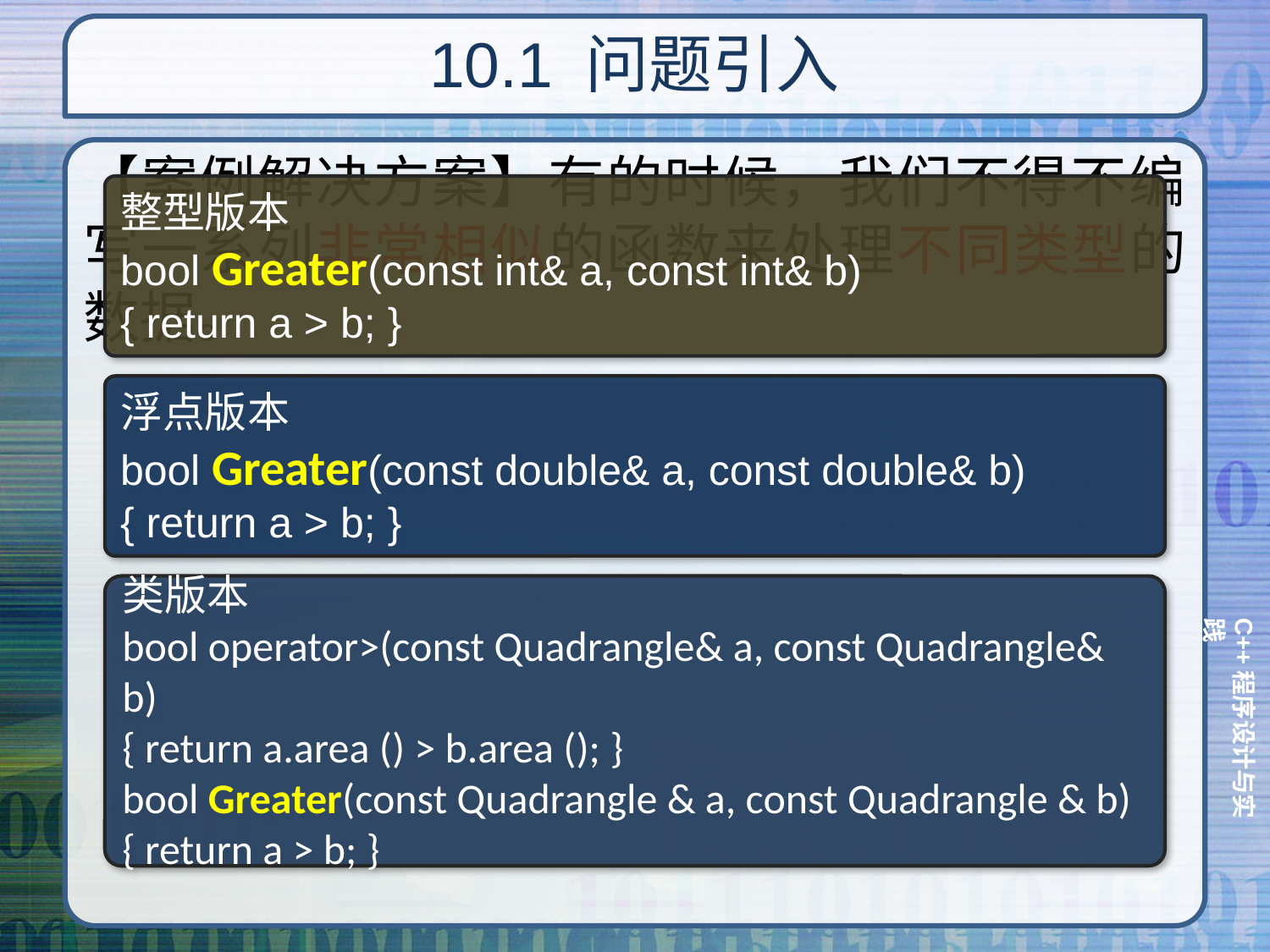

# 10.1 问题引入
【案例解决方案】有的时候，我们不得不编写一系列非常相似的函数来处理不同类型的数据。
整型版本
bool Greater(const int& a, const int& b)
{ return a > b; }
浮点版本
bool Greater(const double& a, const double& b)
{ return a > b; }
类版本
bool operator>(const Quadrangle& a, const Quadrangle& b)
{ return a.area () > b.area (); }
bool Greater(const Quadrangle & a, const Quadrangle & b)
{ return a > b; }